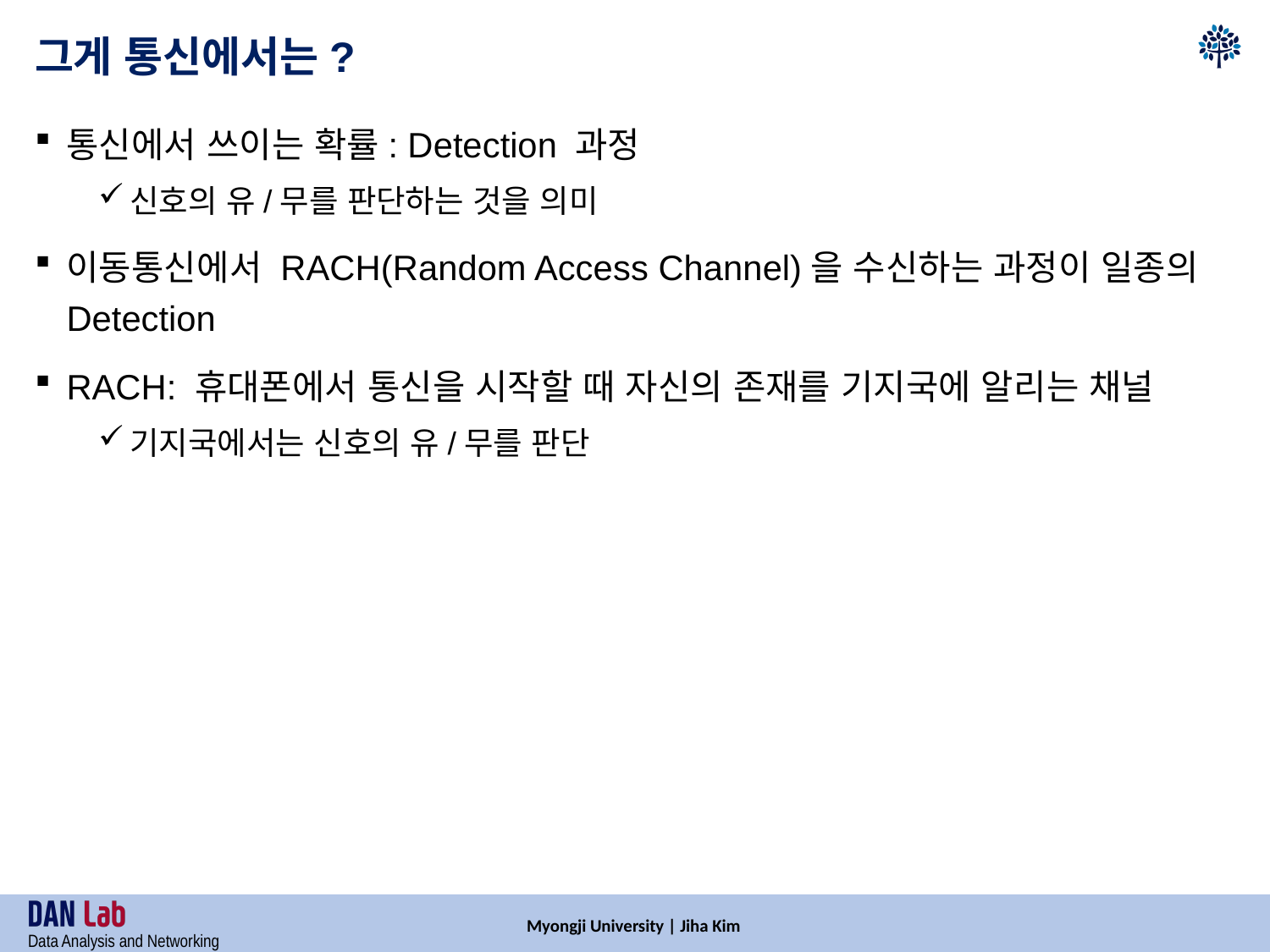

# 그게 통신에서는?
통신에서 쓰이는 확률: Detection 과정
신호의 유/무를 판단하는 것을 의미
이동통신에서 RACH(Random Access Channel)을 수신하는 과정이 일종의 Detection
RACH: 휴대폰에서 통신을 시작할 때 자신의 존재를 기지국에 알리는 채널
기지국에서는 신호의 유/무를 판단
Myongji University | Jiha Kim